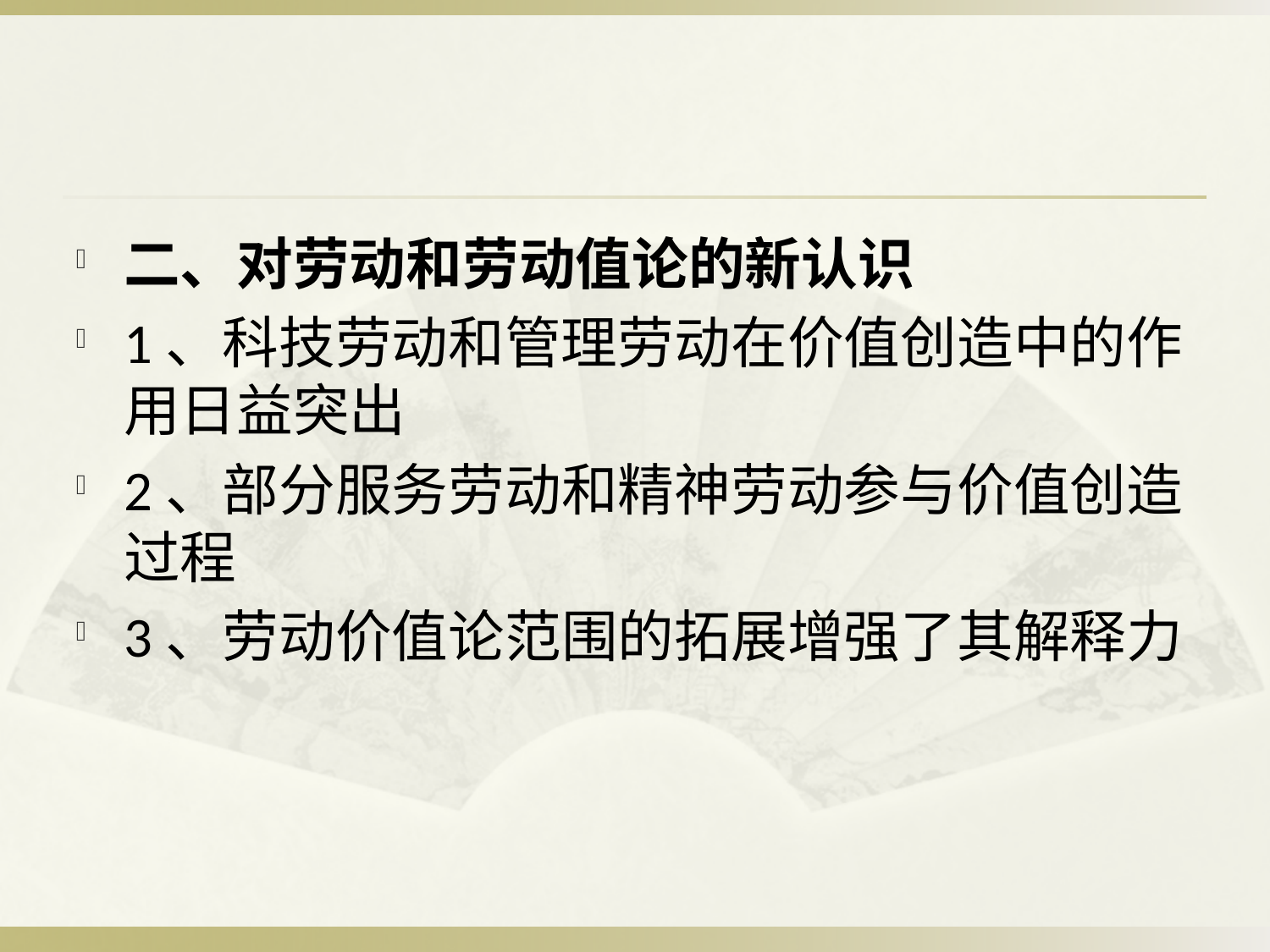

#
二、对劳动和劳动值论的新认识
1、科技劳动和管理劳动在价值创造中的作用日益突出
2、部分服务劳动和精神劳动参与价值创造过程
3、劳动价值论范围的拓展增强了其解释力